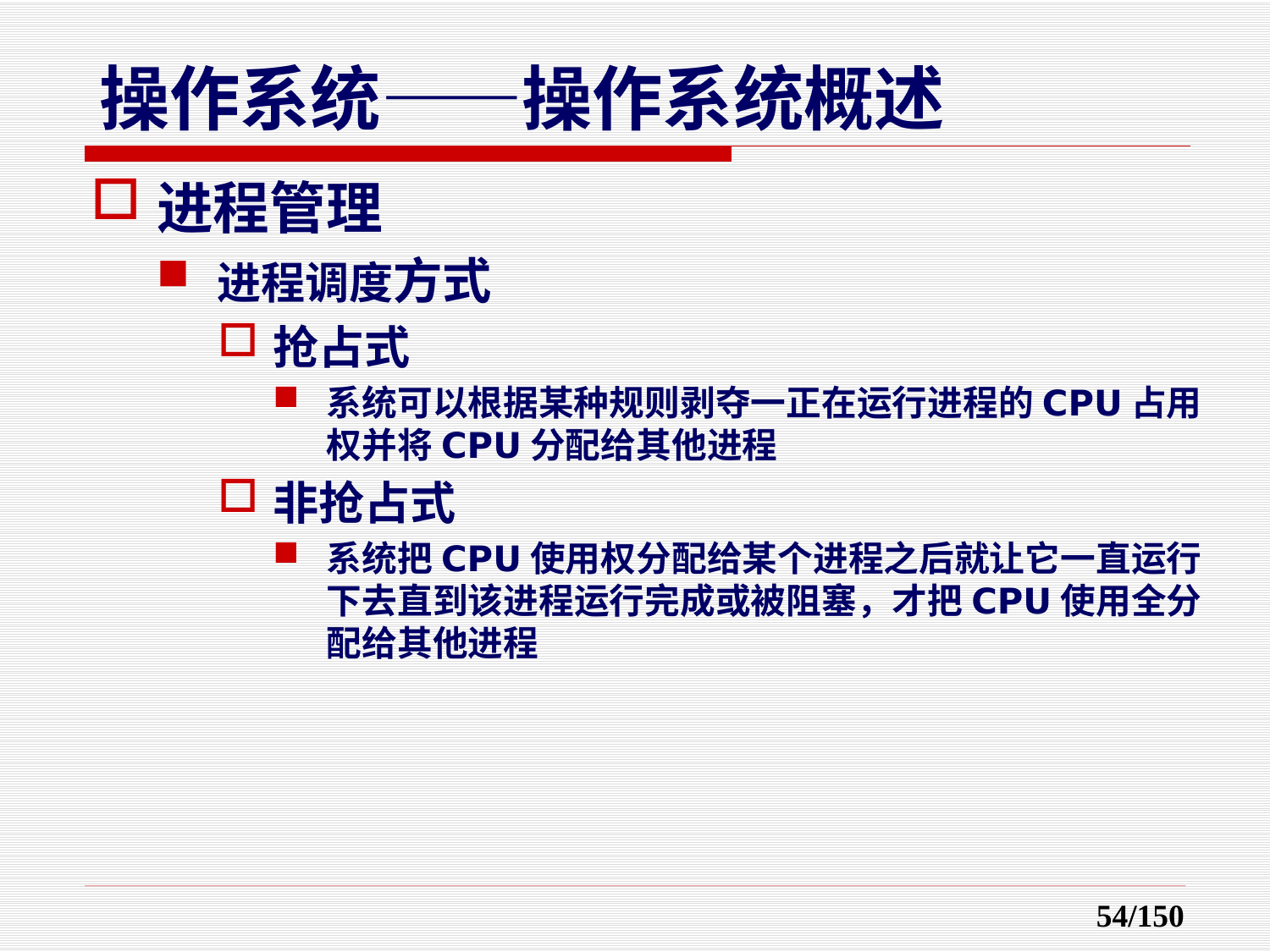

进程管理
进程调度方式
抢占式
系统可以根据某种规则剥夺一正在运行进程的CPU占用权并将CPU分配给其他进程
非抢占式
系统把CPU使用权分配给某个进程之后就让它一直运行下去直到该进程运行完成或被阻塞，才把CPU使用全分配给其他进程